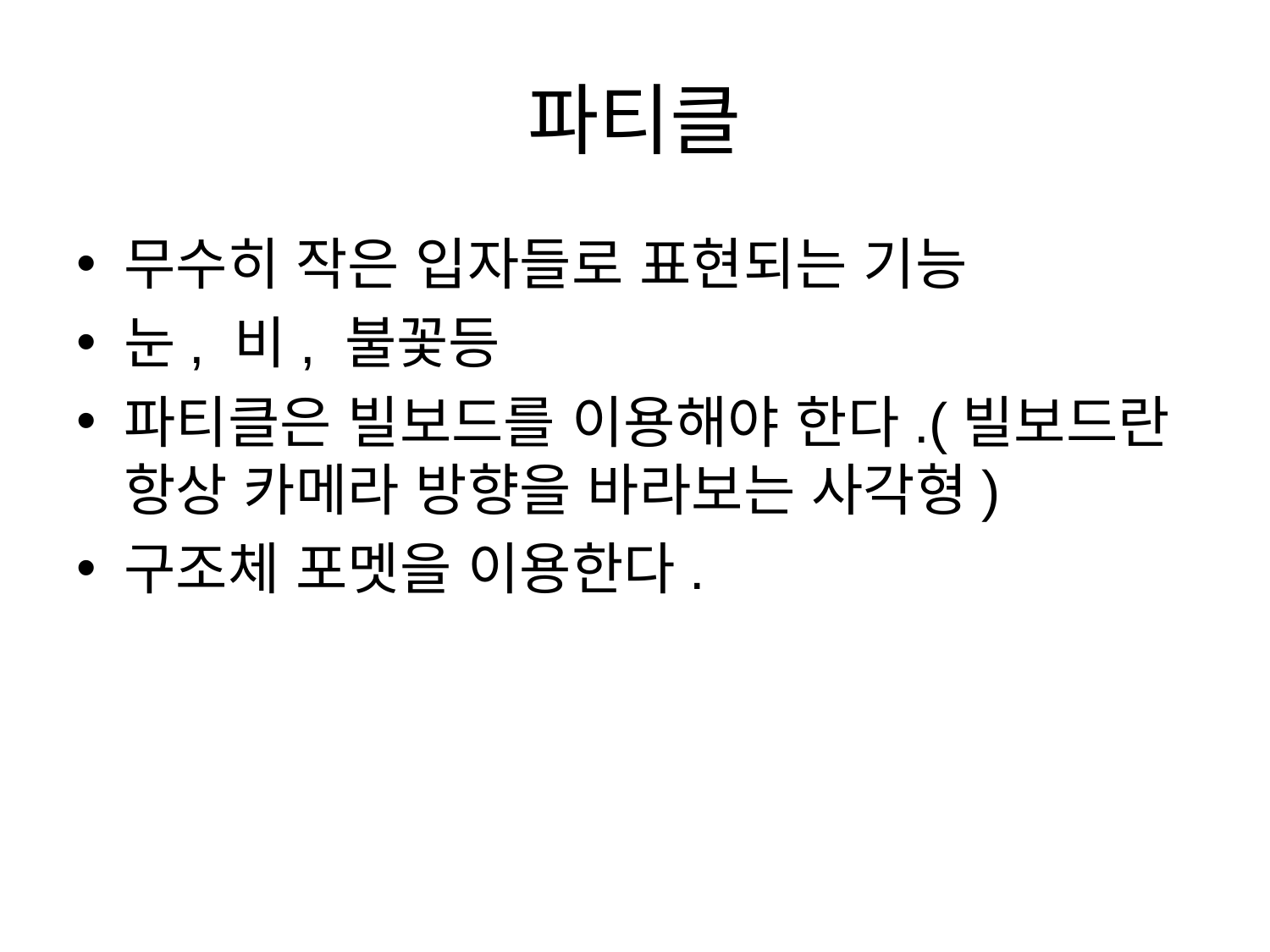

# 파티클
무수히 작은 입자들로 표현되는 기능
눈, 비, 불꽃등
파티클은 빌보드를 이용해야 한다.(빌보드란 항상 카메라 방향을 바라보는 사각형)
구조체 포멧을 이용한다.